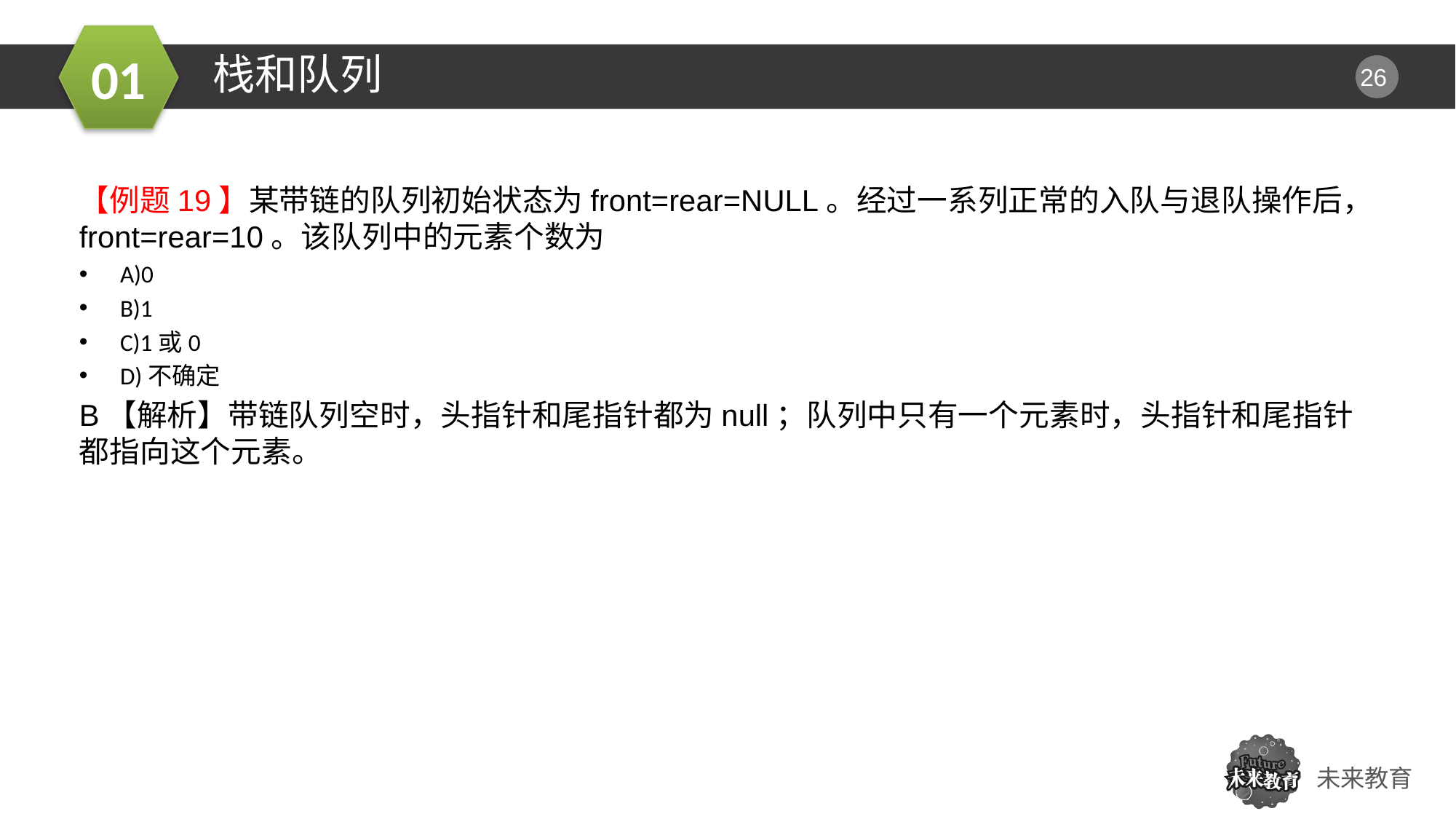

栈和队列
【例题19】某带链的队列初始状态为front=rear=NULL。经过一系列正常的入队与退队操作后，front=rear=10。该队列中的元素个数为
A)0
B)1
C)1或0
D)不确定
B【解析】带链队列空时，头指针和尾指针都为null；队列中只有一个元素时，头指针和尾指针都指向这个元素。
01